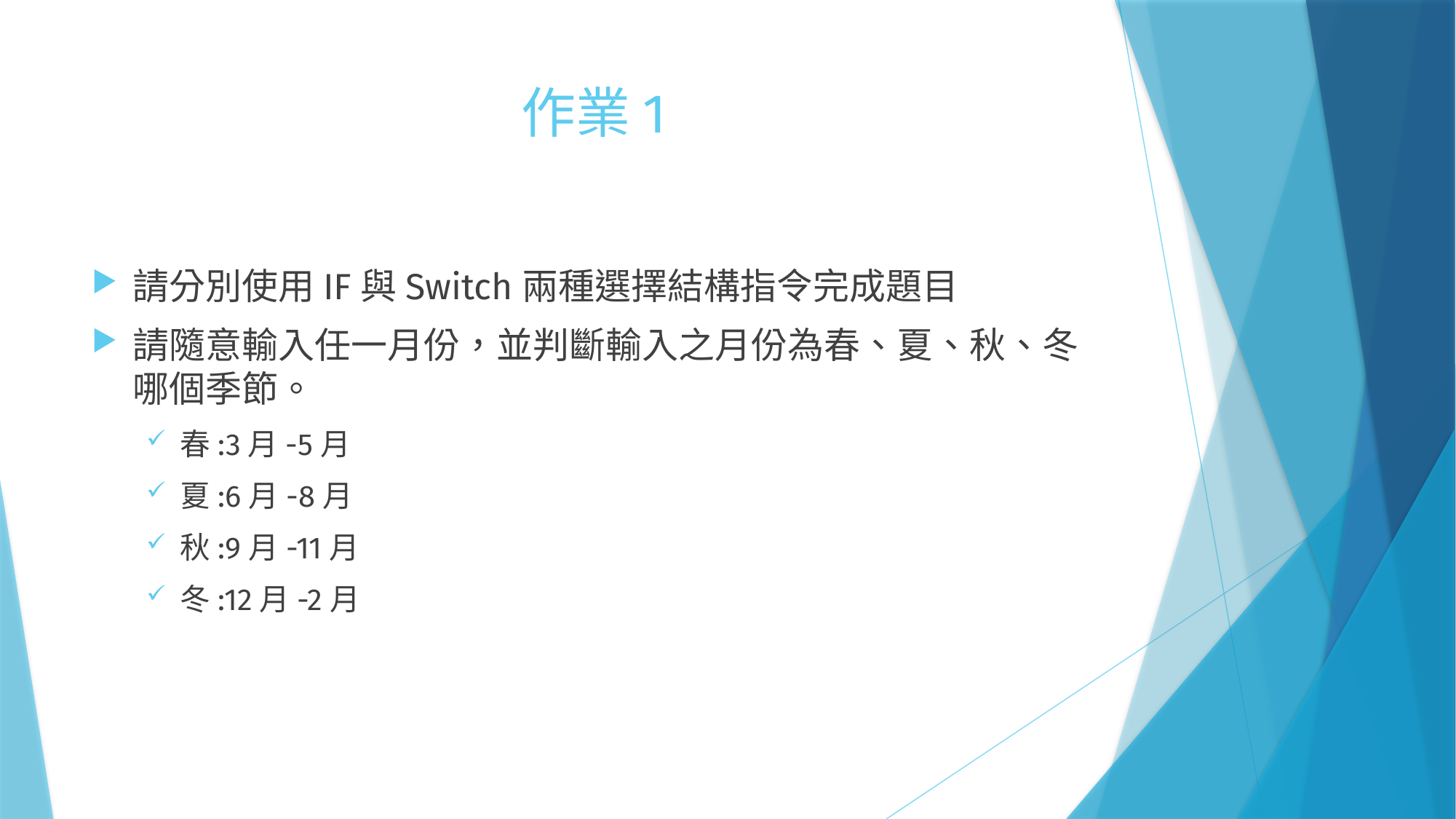

# 作業1
請分別使用IF與Switch兩種選擇結構指令完成題目
請隨意輸入任一月份，並判斷輸入之月份為春、夏、秋、冬哪個季節。
春:3月-5月
夏:6月-8月
秋:9月-11月
冬:12月-2月